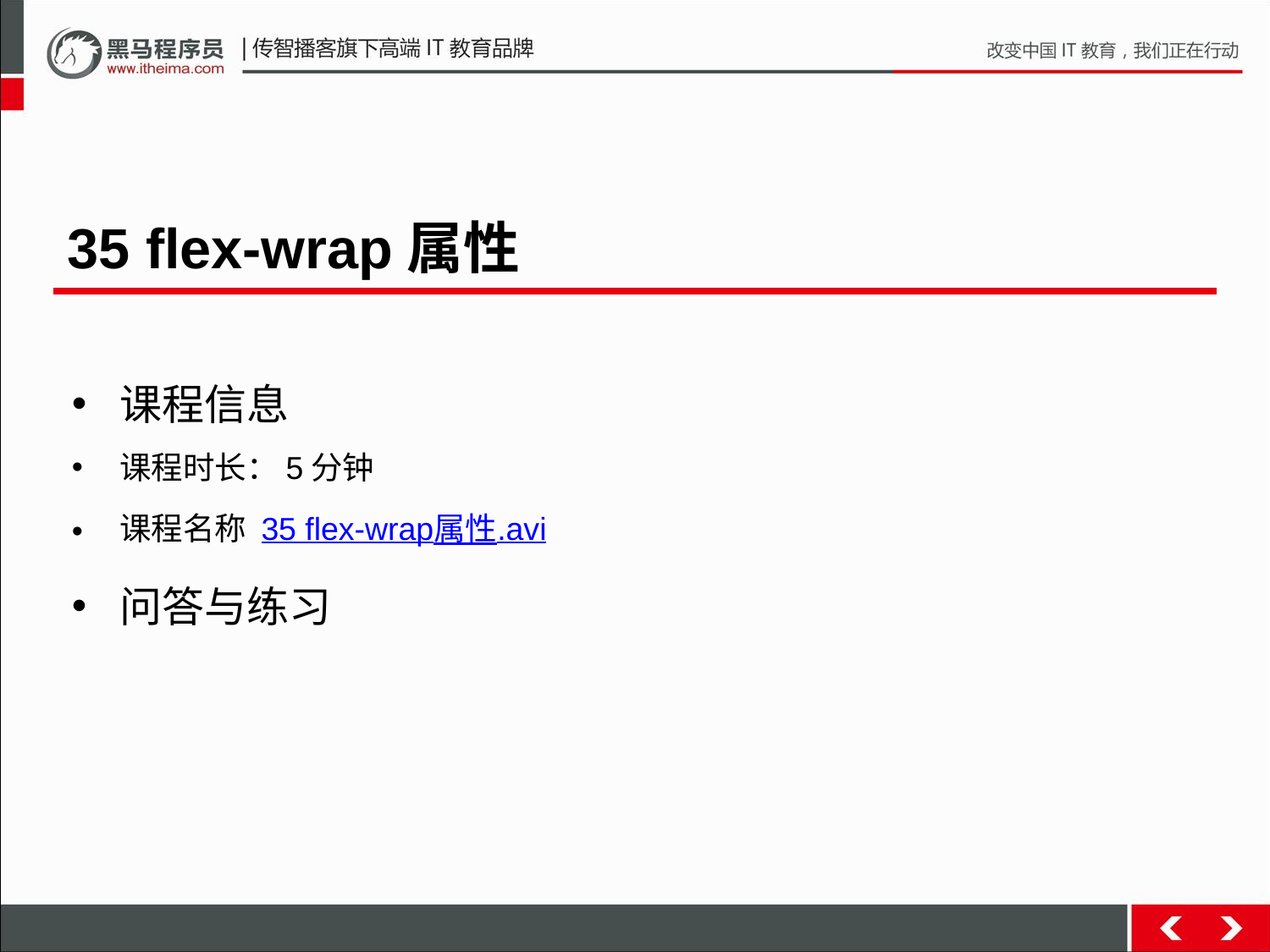

35 flex-wrap属性
课程信息
课程时长：5分钟
课程名称 35 flex-wrap属性.avi
问答与练习